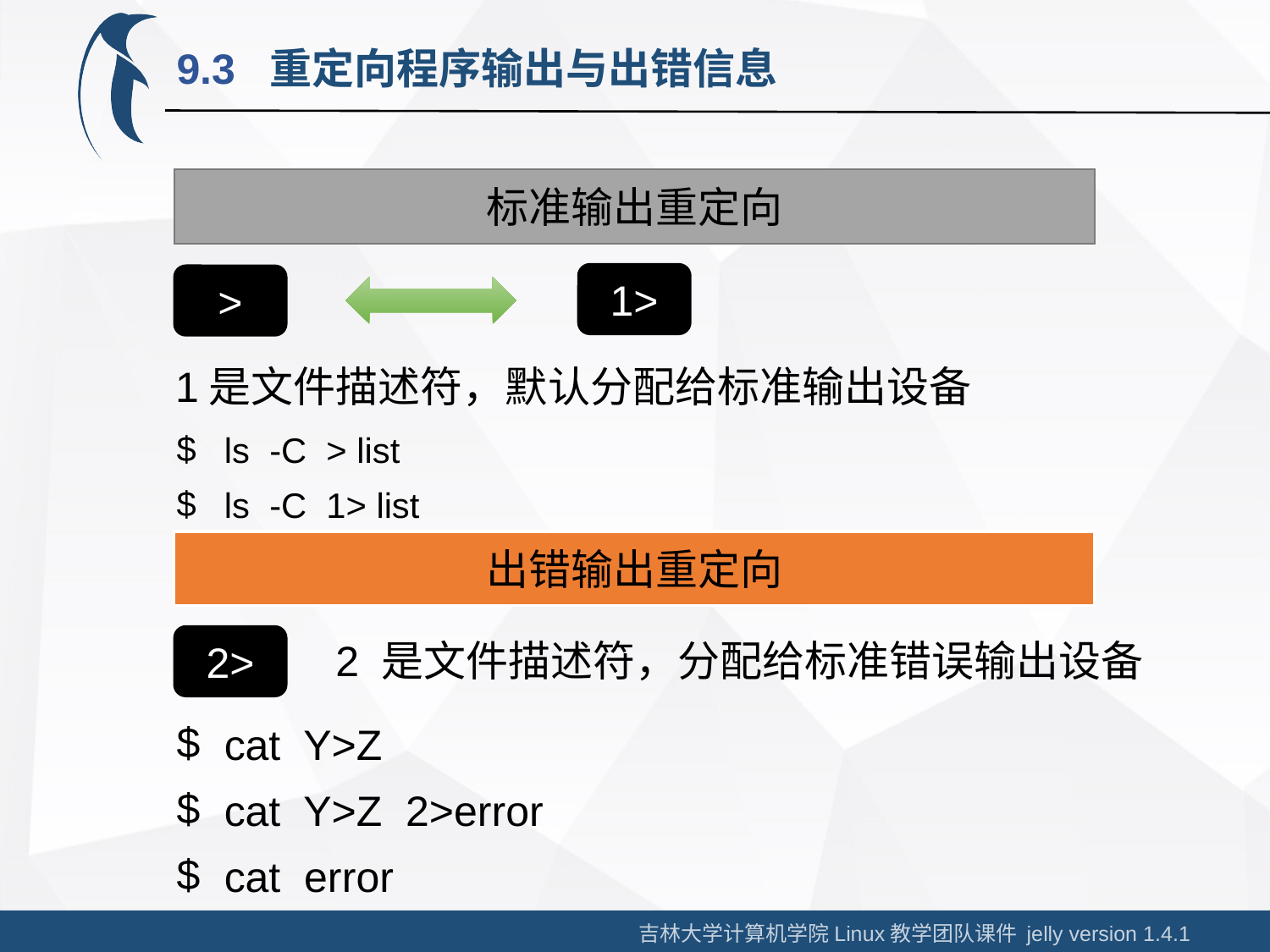

9.3  重定向程序输出与出错信息
标准输出重定向
1>
>

1是文件描述符，默认分配给标准输出设备
ls  -C  > list
ls  -C  1> list
出错输出重定向
2>
2 是文件描述符，分配给标准错误输出设备
cat  Y>Z
cat  Y>Z  2>error
cat  error